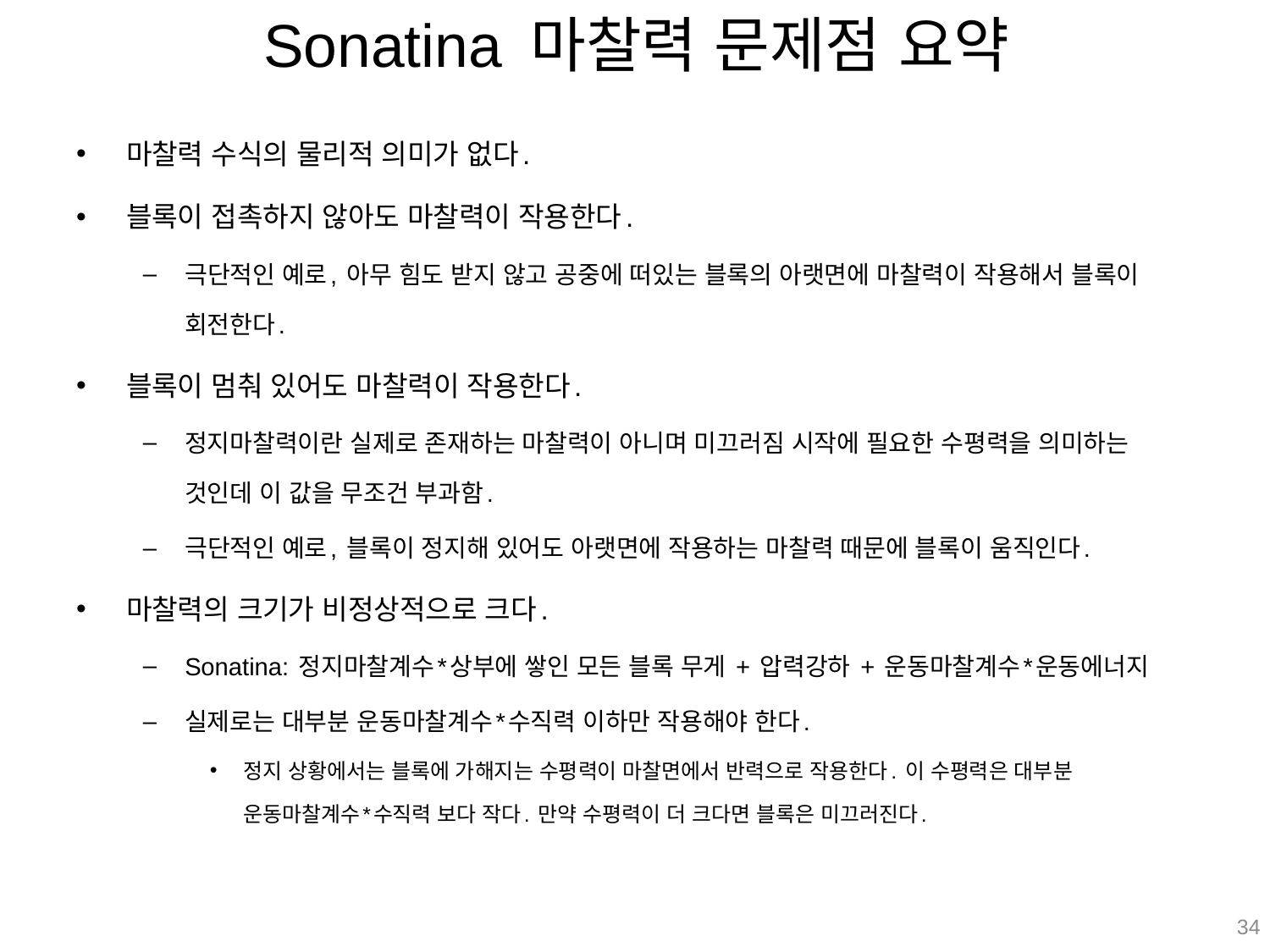

# Sonatina 마찰력 문제점 요약
마찰력 수식의 물리적 의미가 없다.
블록이 접촉하지 않아도 마찰력이 작용한다.
극단적인 예로, 아무 힘도 받지 않고 공중에 떠있는 블록의 아랫면에 마찰력이 작용해서 블록이 회전한다.
블록이 멈춰 있어도 마찰력이 작용한다.
정지마찰력이란 실제로 존재하는 마찰력이 아니며 미끄러짐 시작에 필요한 수평력을 의미하는 것인데 이 값을 무조건 부과함.
극단적인 예로, 블록이 정지해 있어도 아랫면에 작용하는 마찰력 때문에 블록이 움직인다.
마찰력의 크기가 비정상적으로 크다.
Sonatina: 정지마찰계수*상부에 쌓인 모든 블록 무게 + 압력강하 + 운동마찰계수*운동에너지
실제로는 대부분 운동마찰계수*수직력 이하만 작용해야 한다.
정지 상황에서는 블록에 가해지는 수평력이 마찰면에서 반력으로 작용한다. 이 수평력은 대부분 운동마찰계수*수직력 보다 작다. 만약 수평력이 더 크다면 블록은 미끄러진다.

34